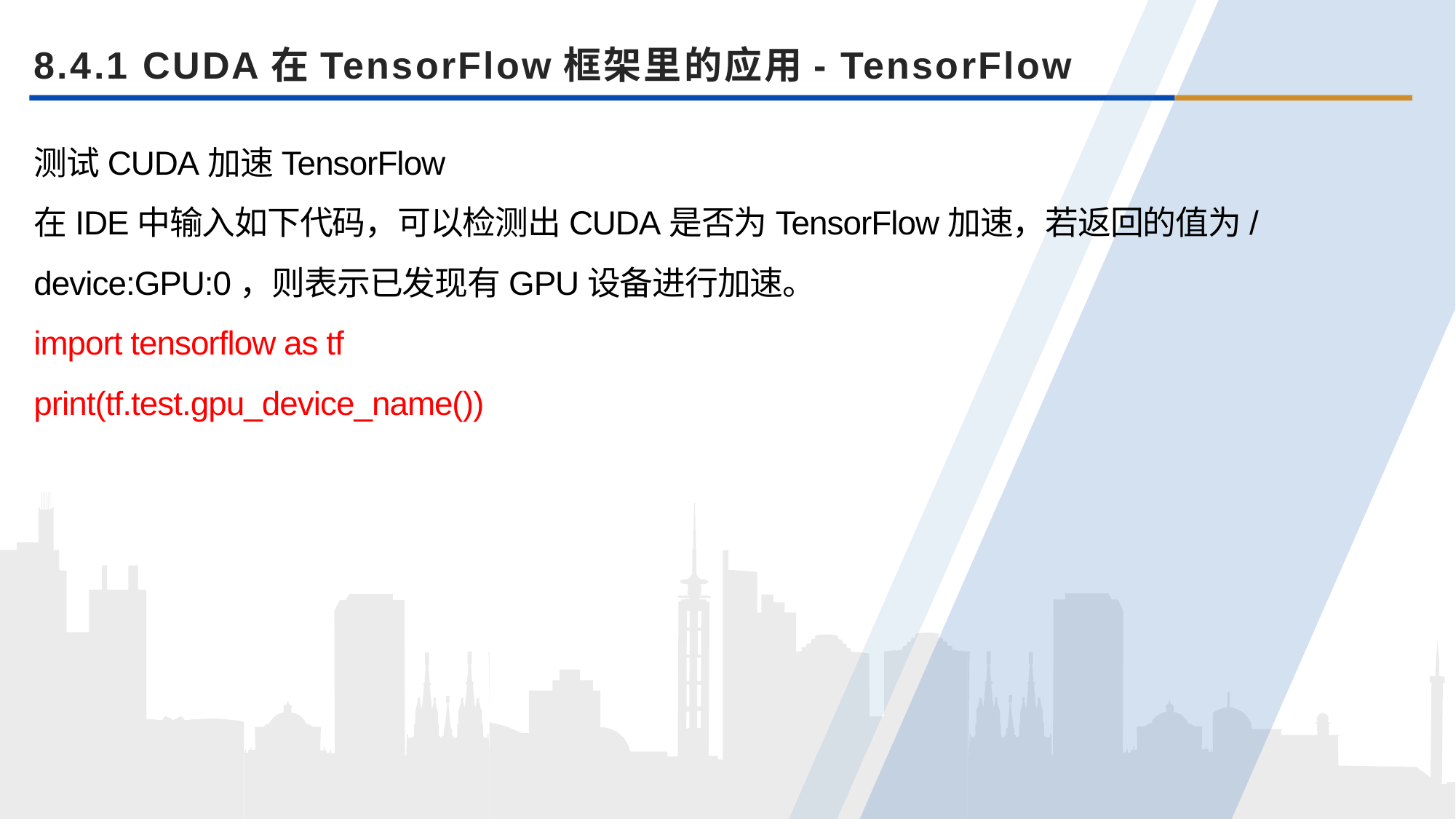

8.4.1 CUDA在TensorFlow框架里的应用- TensorFlow
测试CUDA加速TensorFlow
在IDE中输入如下代码，可以检测出CUDA是否为TensorFlow加速，若返回的值为/device:GPU:0，则表示已发现有GPU设备进行加速。
import tensorflow as tf
print(tf.test.gpu_device_name())